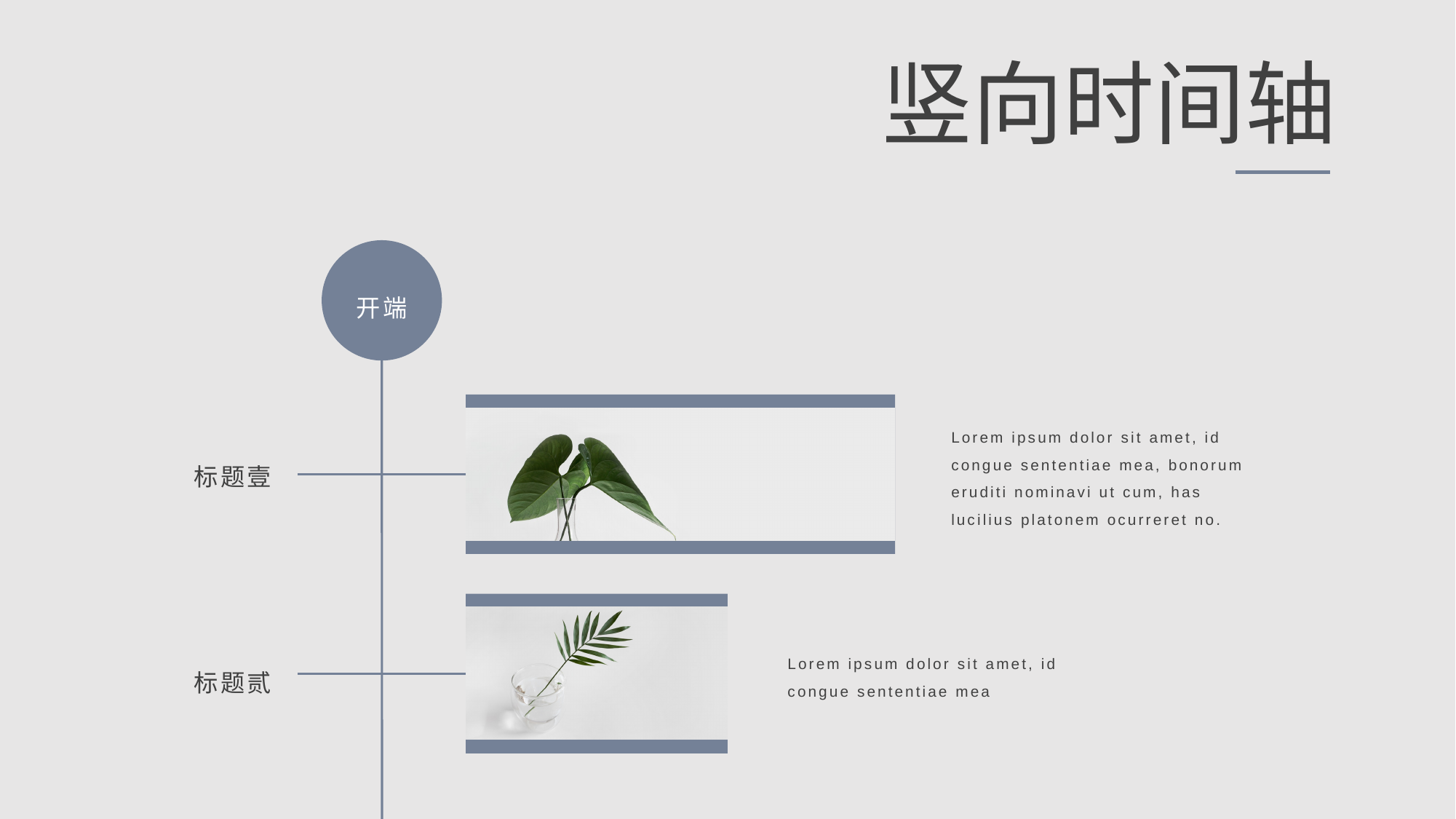

竖向时间轴

开端

Lorem ipsum dolor sit amet, id congue sententiae mea, bonorum eruditi nominavi ut cum, has lucilius platonem ocurreret no.
标题壹

Lorem ipsum dolor sit amet, id congue sententiae mea
标题贰